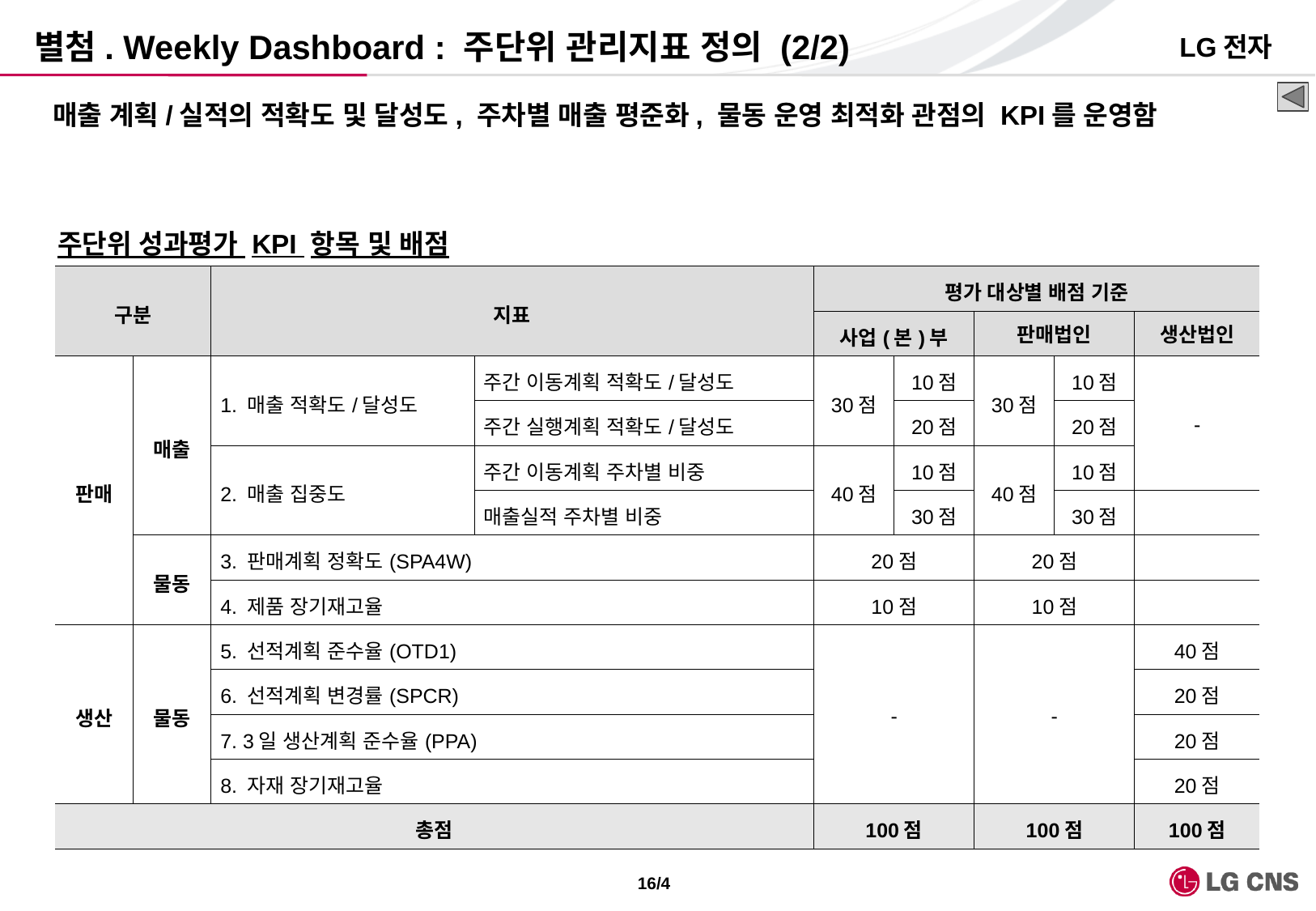

# 별첨. Weekly Dashboard : 주단위 관리지표 정의 (2/2)
LG전자

매출 계획/실적의 적확도 및 달성도, 주차별 매출 평준화, 물동 운영 최적화 관점의 KPI를 운영함
주단위 성과평가 KPI 항목 및 배점
| 구분 |  | 지표 |  | 평가 대상별 배점 기준 |  |  |  |  |
| --- | --- | --- | --- | --- | --- | --- | --- | --- |
|  |  |  |  | 사업(본)부 |  | 판매법인 |  | 생산법인 |
| 판매 | 매출 | 1. 매출 적확도/달성도 | 주간 이동계획 적확도/달성도 | 30점 | 10점 | 30점 | 10점 | - |
|  |  |  | 주간 실행계획 적확도/달성도 |  | 20점 |  | 20점 |  |
|  |  | 2. 매출 집중도 | 주간 이동계획 주차별 비중 | 40점 | 10점 | 40점 | 10점 |  |
|  |  |  | 매출실적 주차별 비중 |  | 30점 |  | 30점 |  |
|  | 물동 | 3. 판매계획 정확도(SPA4W) |  | 20점 |  | 20점 |  |  |
|  |  | 4. 제품 장기재고율 |  | 10점 |  | 10점 |  |  |
| 생산 | 물동 | 5. 선적계획 준수율(OTD1) |  | - |  | - |  | 40점 |
|  |  | 6. 선적계획 변경률(SPCR) |  |  |  |  |  | 20점 |
|  |  | 7. 3일 생산계획 준수율(PPA) |  |  |  |  |  | 20점 |
|  |  | 8. 자재 장기재고율 |  |  |  |  |  | 20점 |
| 총점 |  |  |  | 100점 |  | 100점 |  | 100점 |